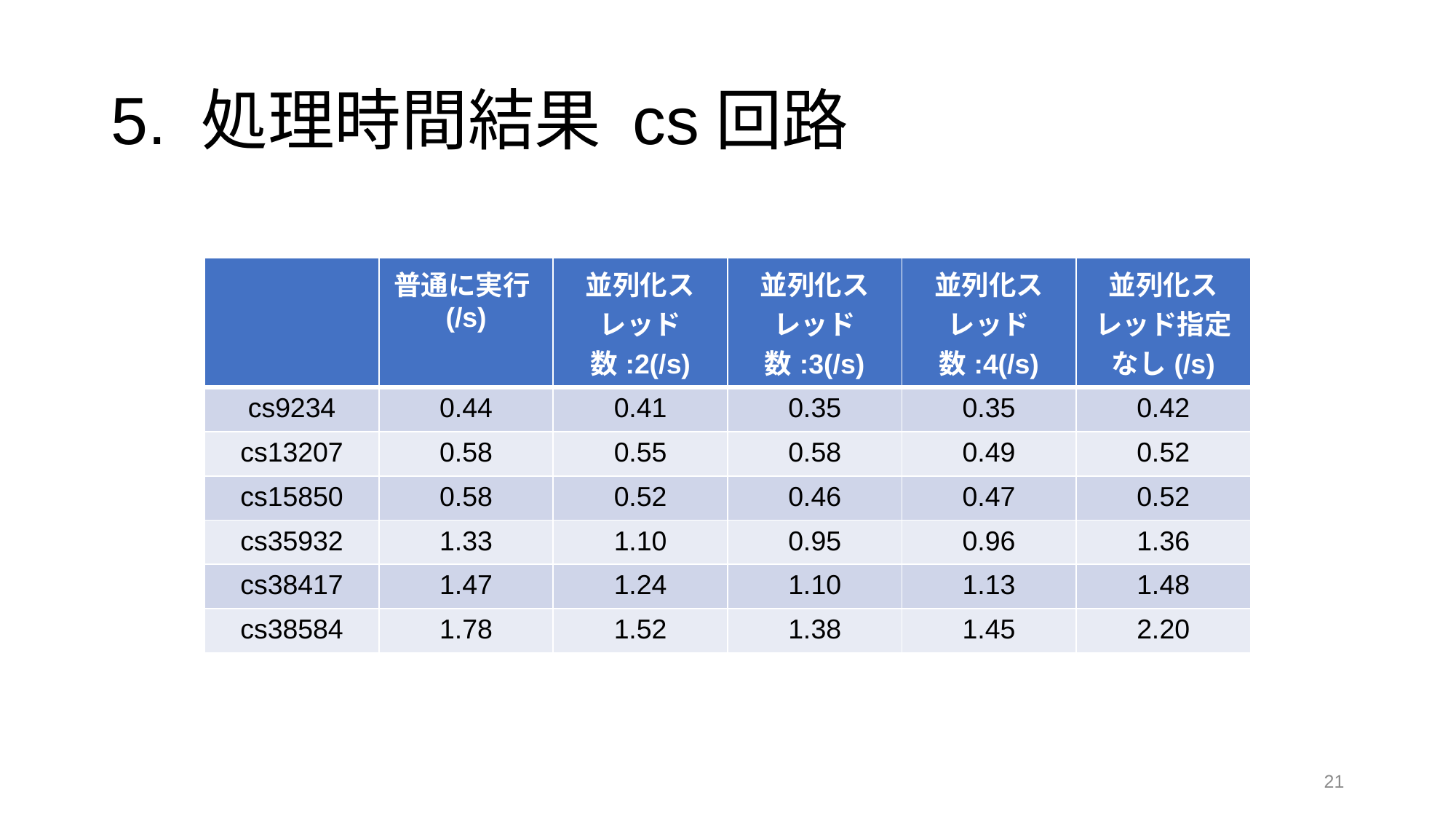

# 5. 処理時間結果 cs回路
|  | 普通に実行(/s) | 並列化スレッド数:2(/s) | 並列化スレッド数:3(/s) | 並列化スレッド数:4(/s) | 並列化スレッド指定なし(/s) |
| --- | --- | --- | --- | --- | --- |
| cs9234 | 0.44 | 0.41 | 0.35 | 0.35 | 0.42 |
| cs13207 | 0.58 | 0.55 | 0.58 | 0.49 | 0.52 |
| cs15850 | 0.58 | 0.52 | 0.46 | 0.47 | 0.52 |
| cs35932 | 1.33 | 1.10 | 0.95 | 0.96 | 1.36 |
| cs38417 | 1.47 | 1.24 | 1.10 | 1.13 | 1.48 |
| cs38584 | 1.78 | 1.52 | 1.38 | 1.45 | 2.20 |
21